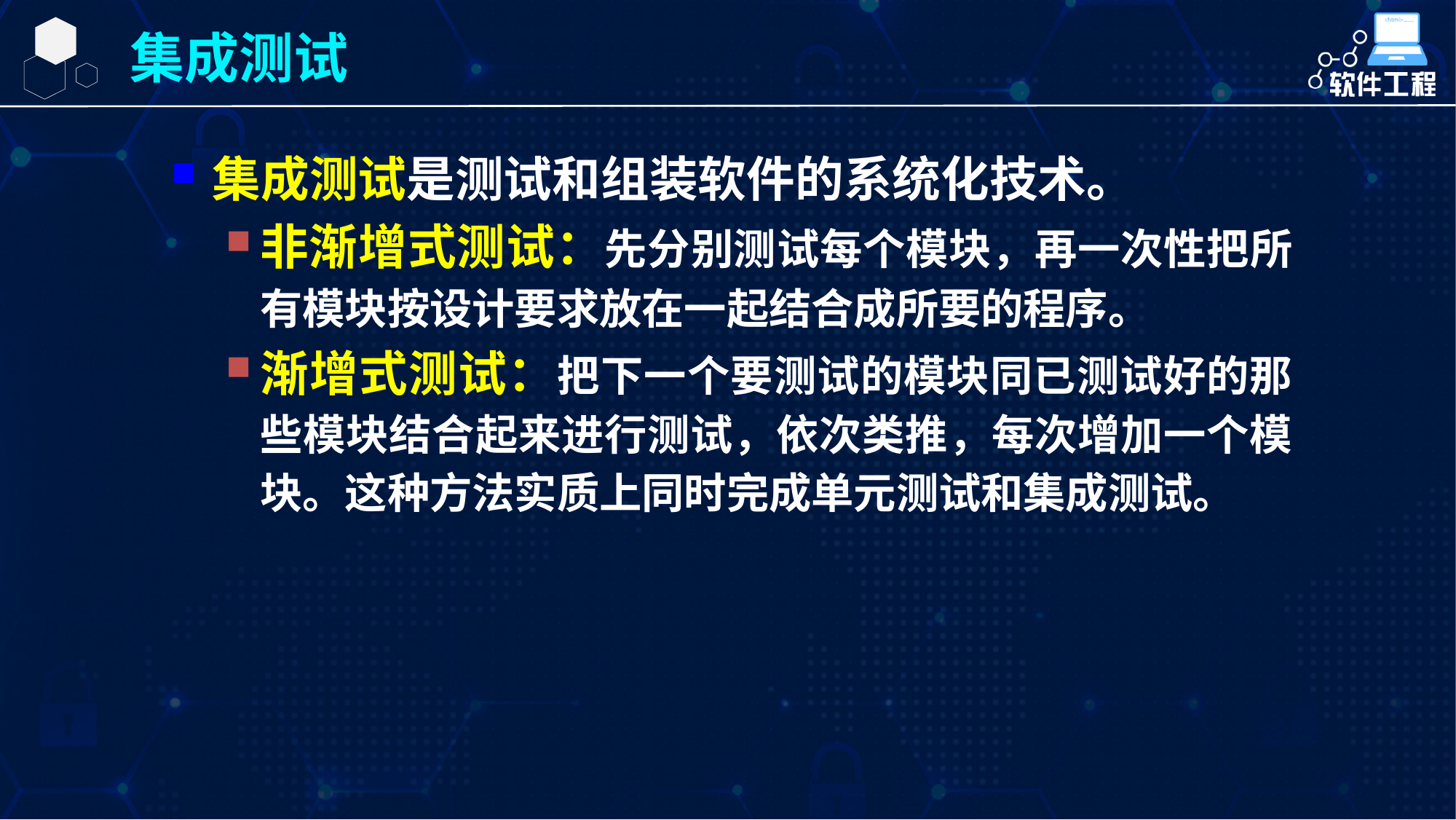

集成测试
集成测试是测试和组装软件的系统化技术。
非渐增式测试：先分别测试每个模块，再一次性把所有模块按设计要求放在一起结合成所要的程序。
渐增式测试：把下一个要测试的模块同已测试好的那些模块结合起来进行测试，依次类推，每次增加一个模块。这种方法实质上同时完成单元测试和集成测试。